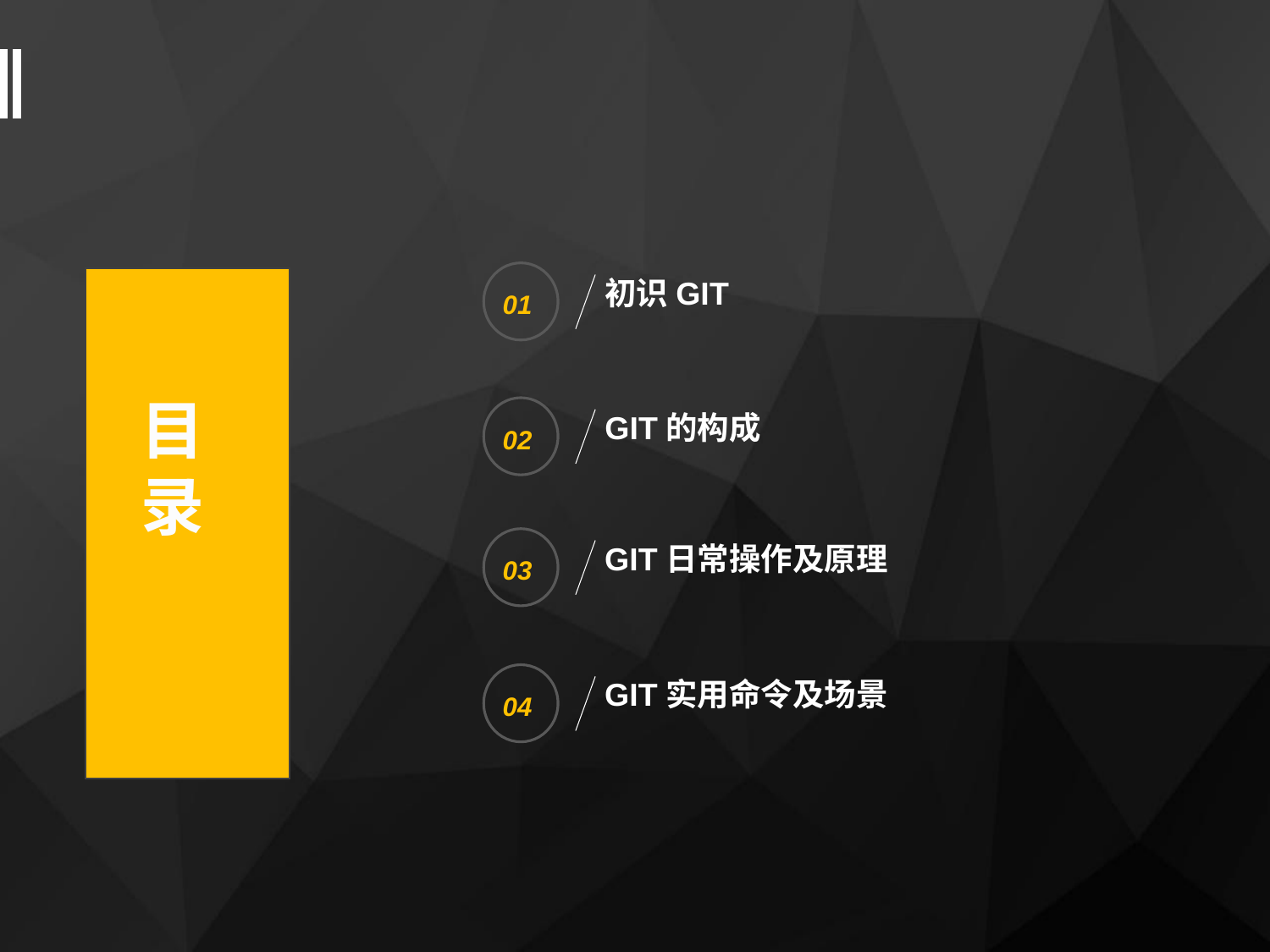

初识GIT

01
目录

GIT的构成
02

GIT日常操作及原理
03

GIT实用命令及场景
04